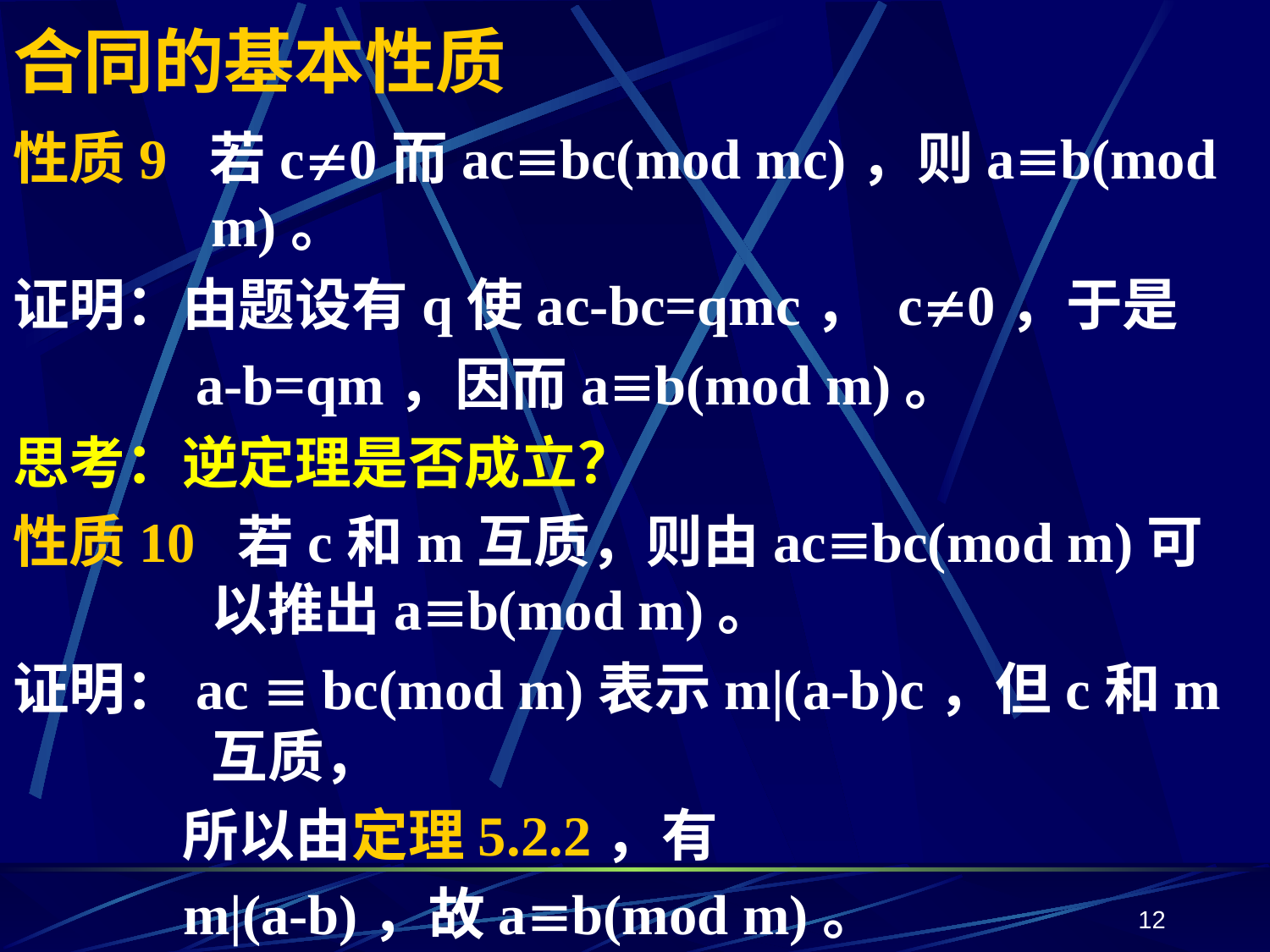

# 合同的基本性质
性质9  若c≠0而ac≡bc(mod mc)，则a≡b(mod m)。
证明：由题设有q使ac-bc=qmc， c≠0，于是
　　　a-b=qm，因而a≡b(mod m)。
思考：逆定理是否成立？
性质10  若c和m互质，则由ac≡bc(mod m)可以推出a≡b(mod m)。
证明：ac ≡ bc(mod m)表示m|(a-b)c，但c和m互质，
　　　所以由定理5.2.2，有
            m|(a-b)，故a≡b(mod m)。
例. 8 ≡22(mod 7)，（2，7）=1，则4 ≡11(mod 7)。
12